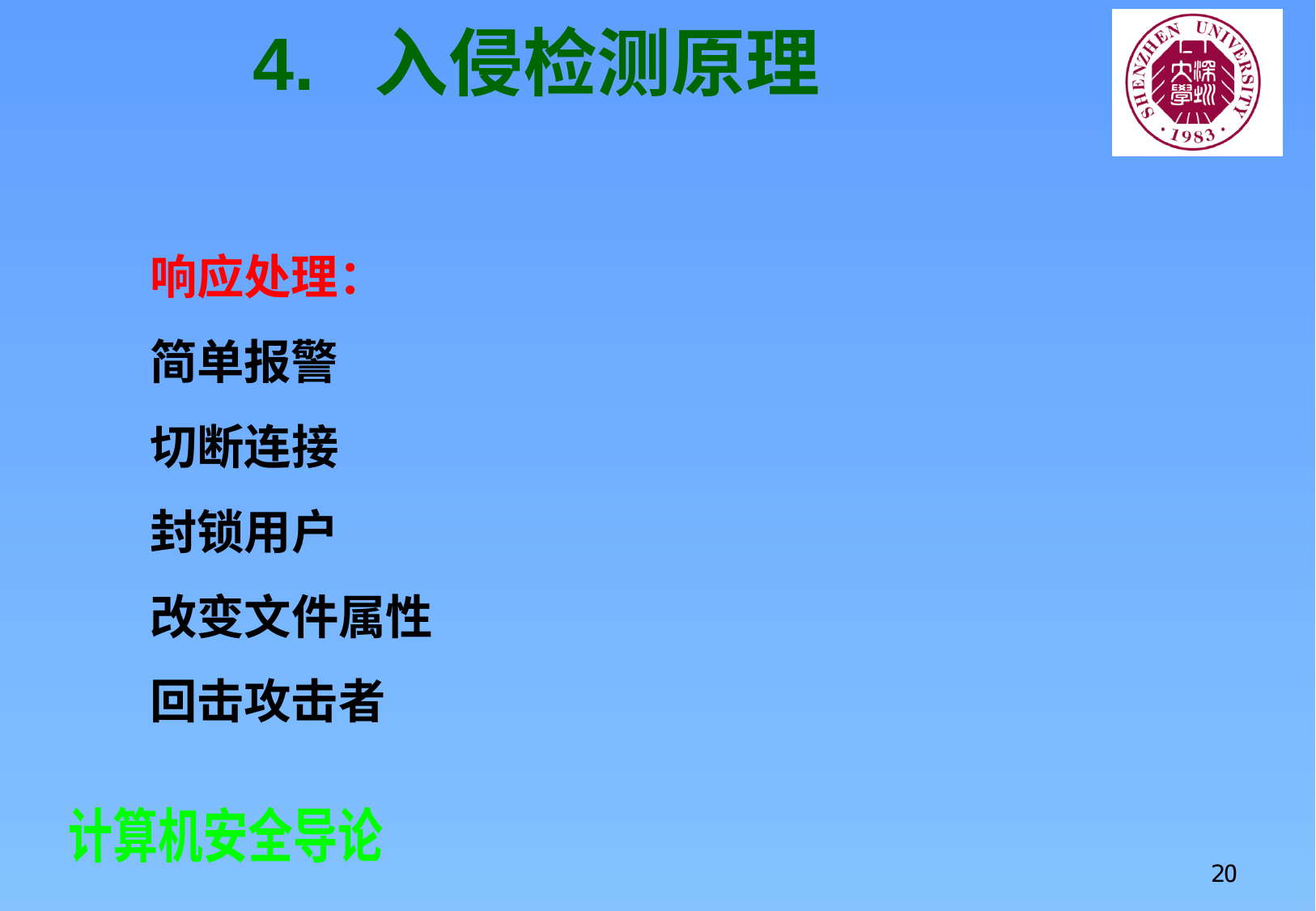

# 4.	入侵检测原理
响应处理：
简单报警
切断连接
封锁用户
改变文件属性
回击攻击者
20